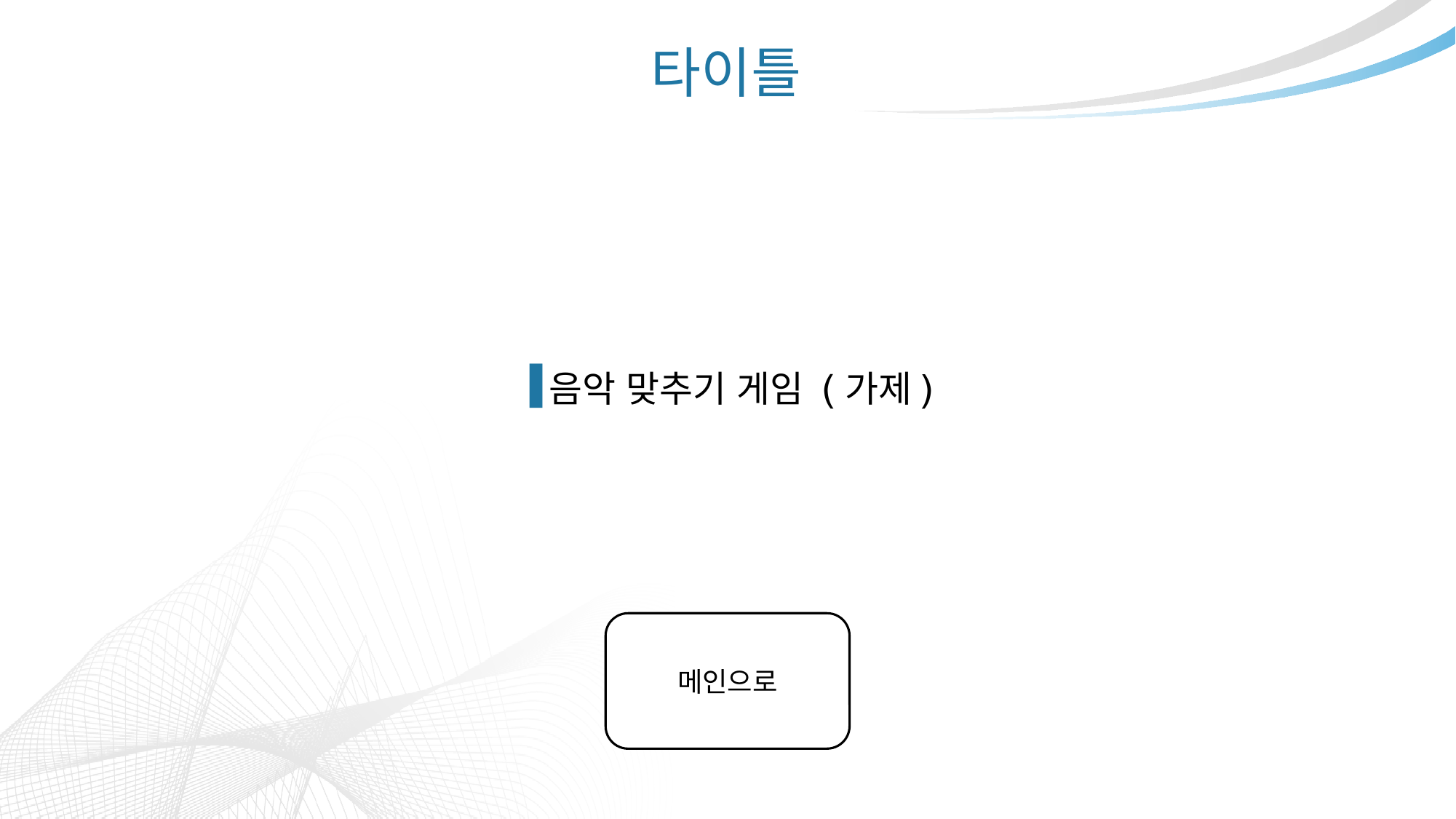

# 타이틀

음악 맞추기 게임 (가제)

메인으로